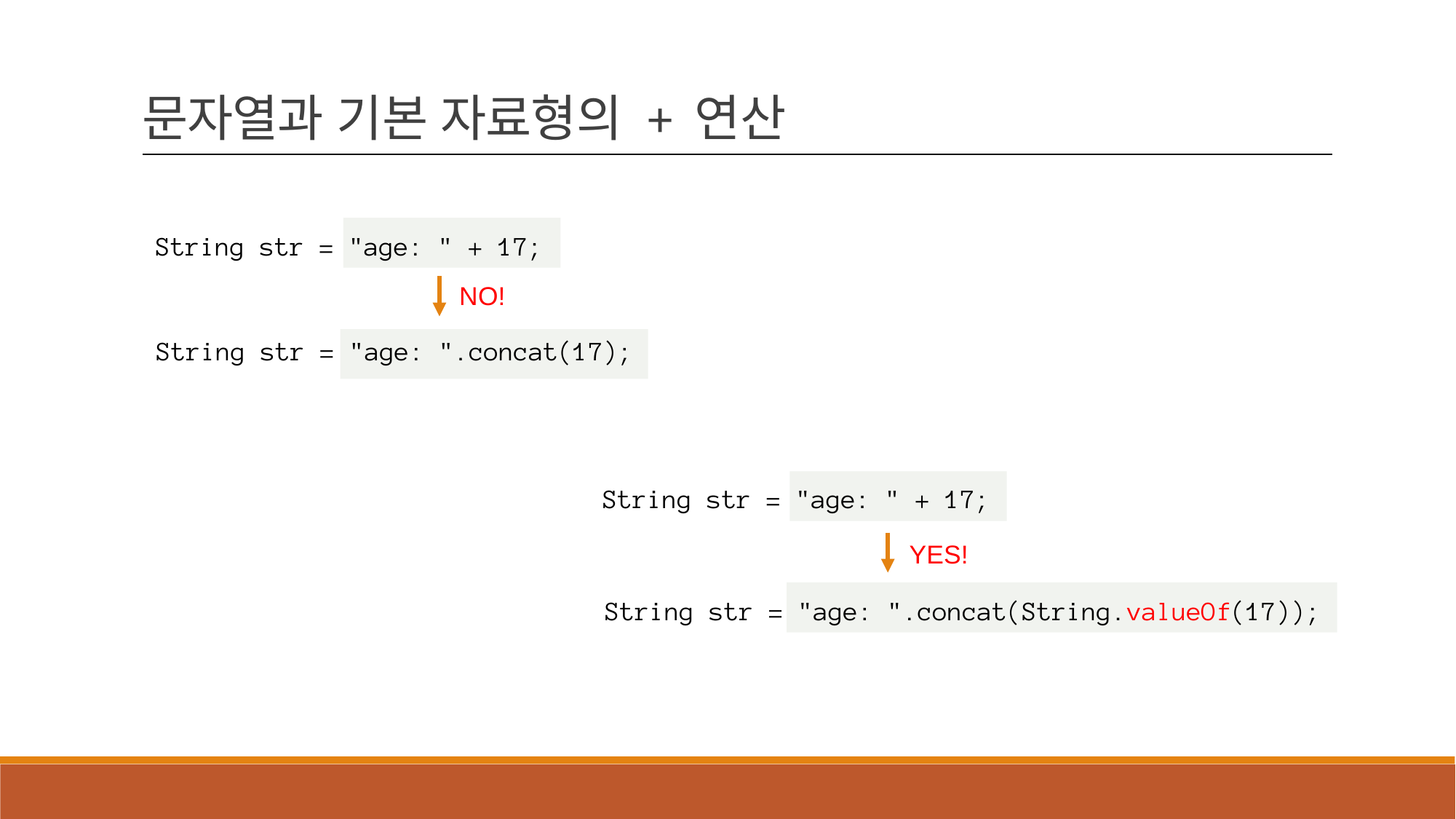

문자열과 기본 자료형의 + 연산

String str = "age: " + 17;
NO!
String str = "age: ".concat(17);

String str = "age: " + 17;
YES!

String str = "age: ".concat(String.valueOf(17));